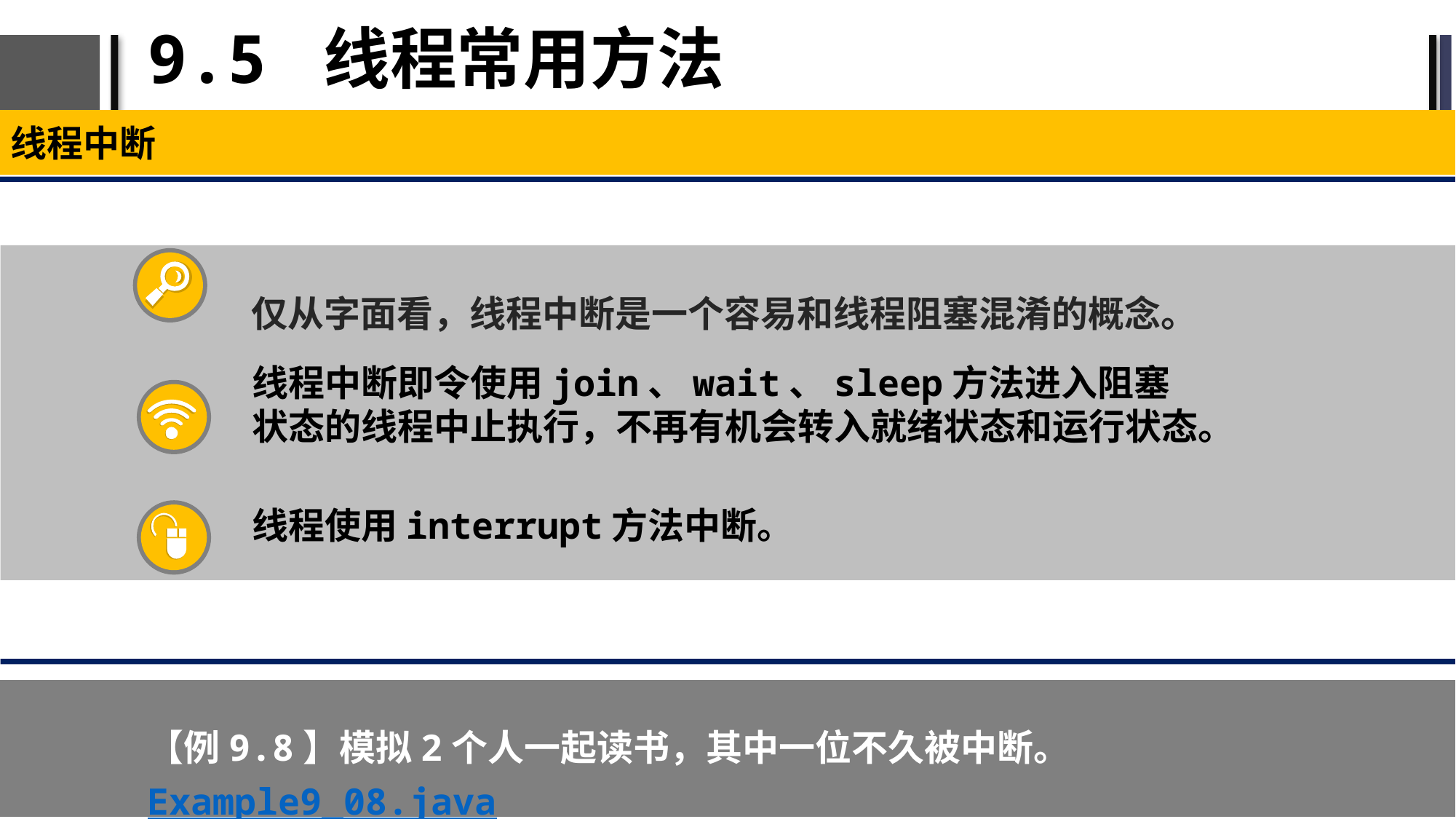

# 9.5 线程常用方法
线程中断

仅从字面看，线程中断是一个容易和线程阻塞混淆的概念。

线程中断即令使用join、wait、sleep方法进入阻塞状态的线程中止执行，不再有机会转入就绪状态和运行状态。

线程使用interrupt方法中断。

【例9.8】模拟2个人一起读书，其中一位不久被中断。Example9_08.java